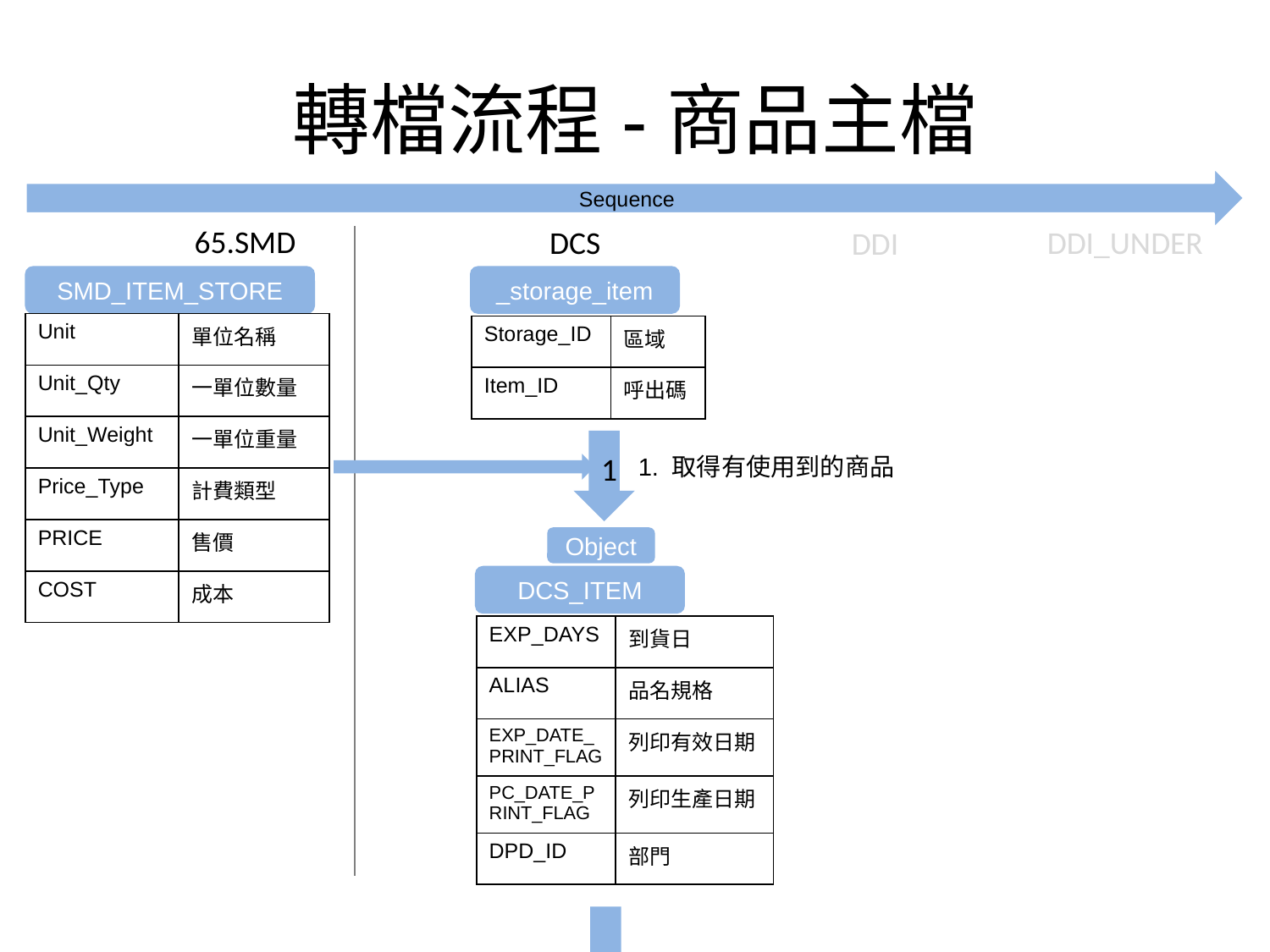

# 轉檔流程-商品主檔
Sequence
65.SMD
DCS
DDI_UNDER
DDI
SMD_ITEM_STORE
_storage_item
| Unit | 單位名稱 |
| --- | --- |
| Unit\_Qty | 一單位數量 |
| Unit\_Weight | 一單位重量 |
| Price\_Type | 計費類型 |
| PRICE | 售價 |
| COST | 成本 |
| Storage\_ID | 區域 |
| --- | --- |
| Item\_ID | 呼出碼 |

1
1. 取得有使用到的商品
Object
DCS_ITEM
| EXP\_DAYS | 到貨日 |
| --- | --- |
| ALIAS | 品名規格 |
| EXP\_DATE\_PRINT\_FLAG | 列印有效日期 |
| PC\_DATE\_PRINT\_FLAG | 列印生產日期 |
| DPD\_ID | 部門 |